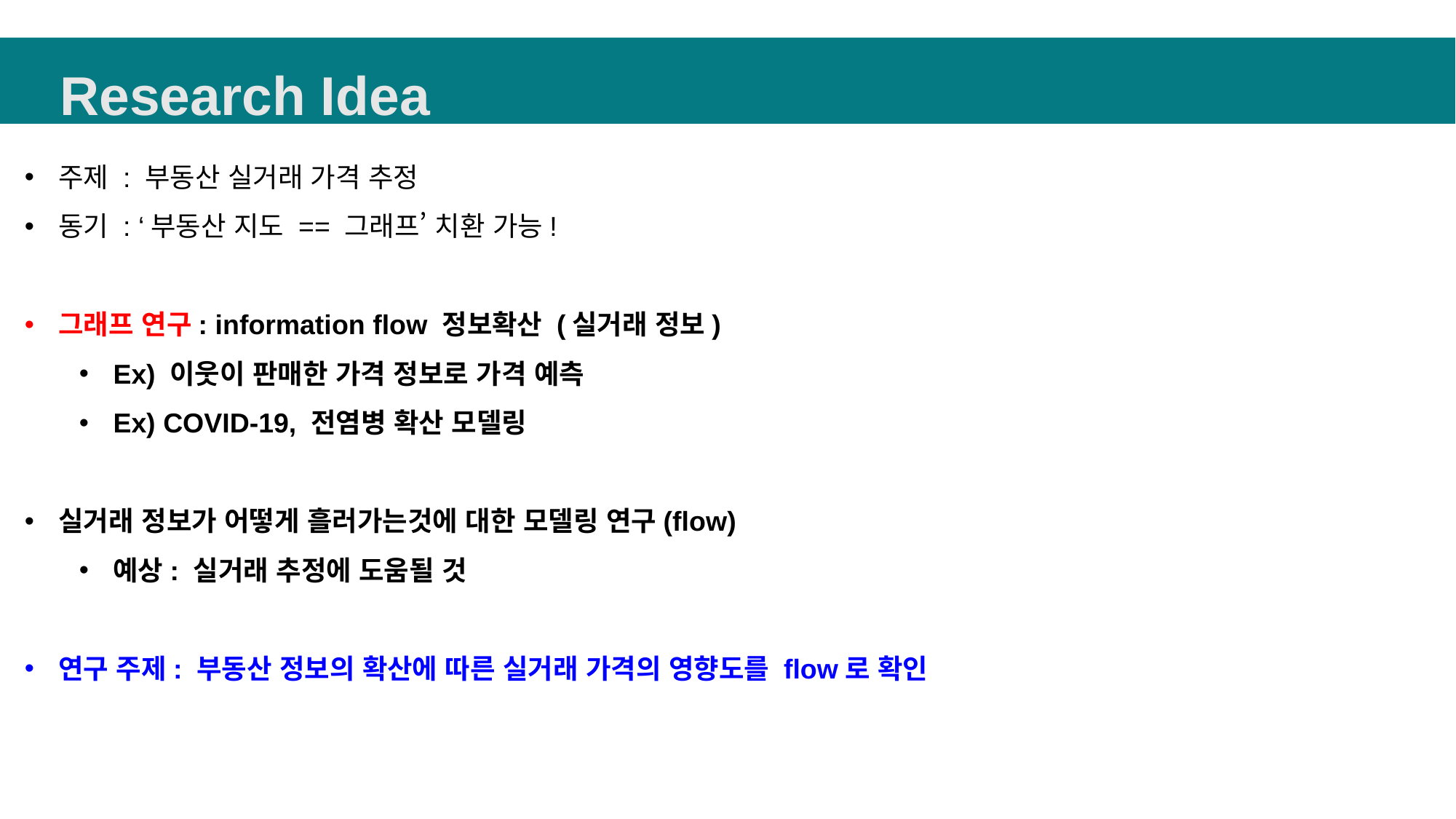

Research Idea

주제 : 부동산 실거래 가격 추정
동기 : ‘부동산 지도 == 그래프’ 치환 가능!

그래프 연구: information flow 정보확산 (실거래 정보)
Ex) 이웃이 판매한 가격 정보로 가격 예측
Ex) COVID-19, 전염병 확산 모델링

실거래 정보가 어떻게 흘러가는것에 대한 모델링 연구(flow)
예상: 실거래 추정에 도움될 것

연구 주제: 부동산 정보의 확산에 따른 실거래 가격의 영향도를 flow로 확인